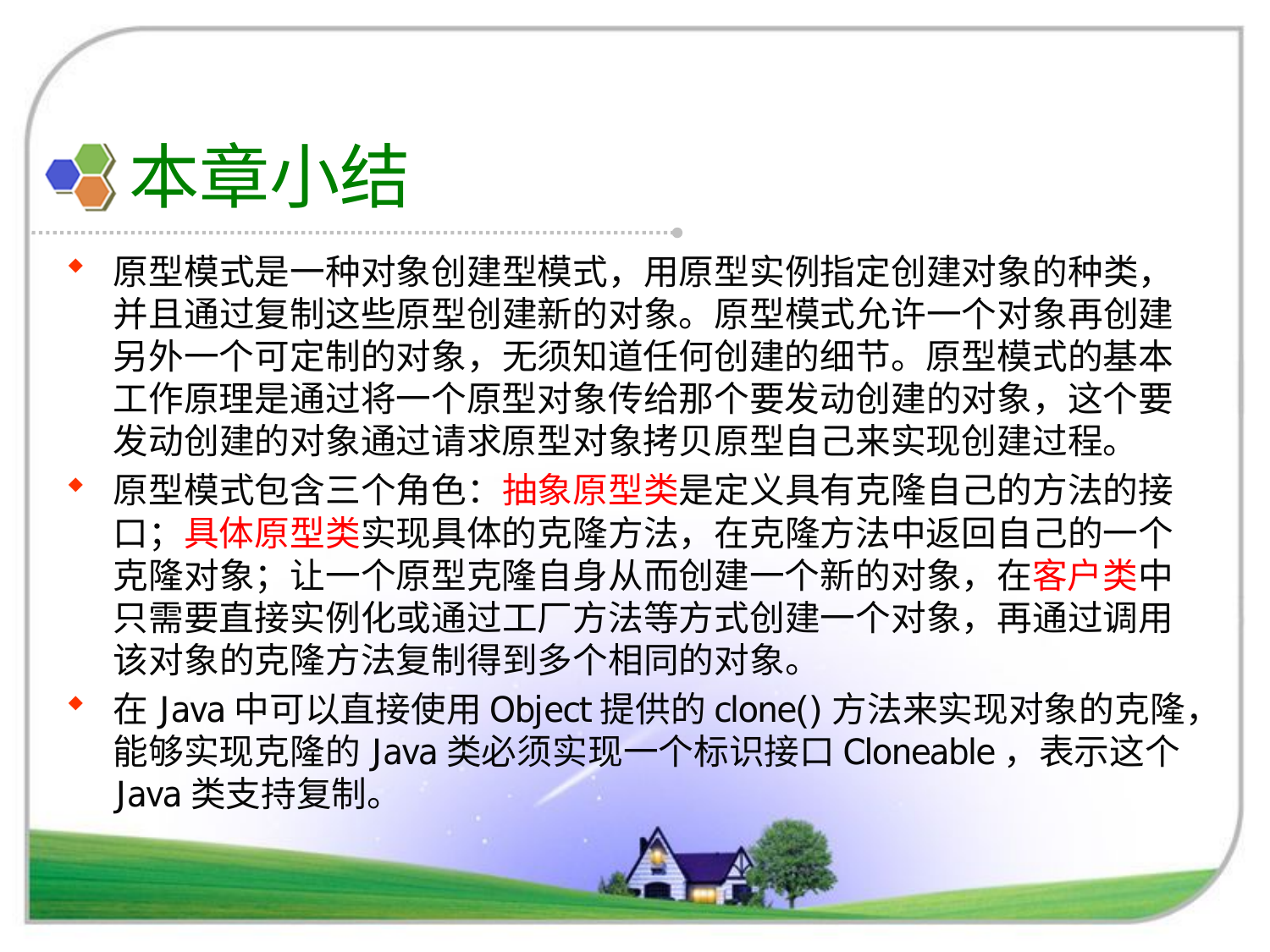

# 本章小结
原型模式是一种对象创建型模式，用原型实例指定创建对象的种类，并且通过复制这些原型创建新的对象。原型模式允许一个对象再创建另外一个可定制的对象，无须知道任何创建的细节。原型模式的基本工作原理是通过将一个原型对象传给那个要发动创建的对象，这个要发动创建的对象通过请求原型对象拷贝原型自己来实现创建过程。
原型模式包含三个角色：抽象原型类是定义具有克隆自己的方法的接口；具体原型类实现具体的克隆方法，在克隆方法中返回自己的一个克隆对象；让一个原型克隆自身从而创建一个新的对象，在客户类中只需要直接实例化或通过工厂方法等方式创建一个对象，再通过调用该对象的克隆方法复制得到多个相同的对象。
在Java中可以直接使用Object提供的clone()方法来实现对象的克隆，能够实现克隆的Java类必须实现一个标识接口Cloneable，表示这个Java类支持复制。